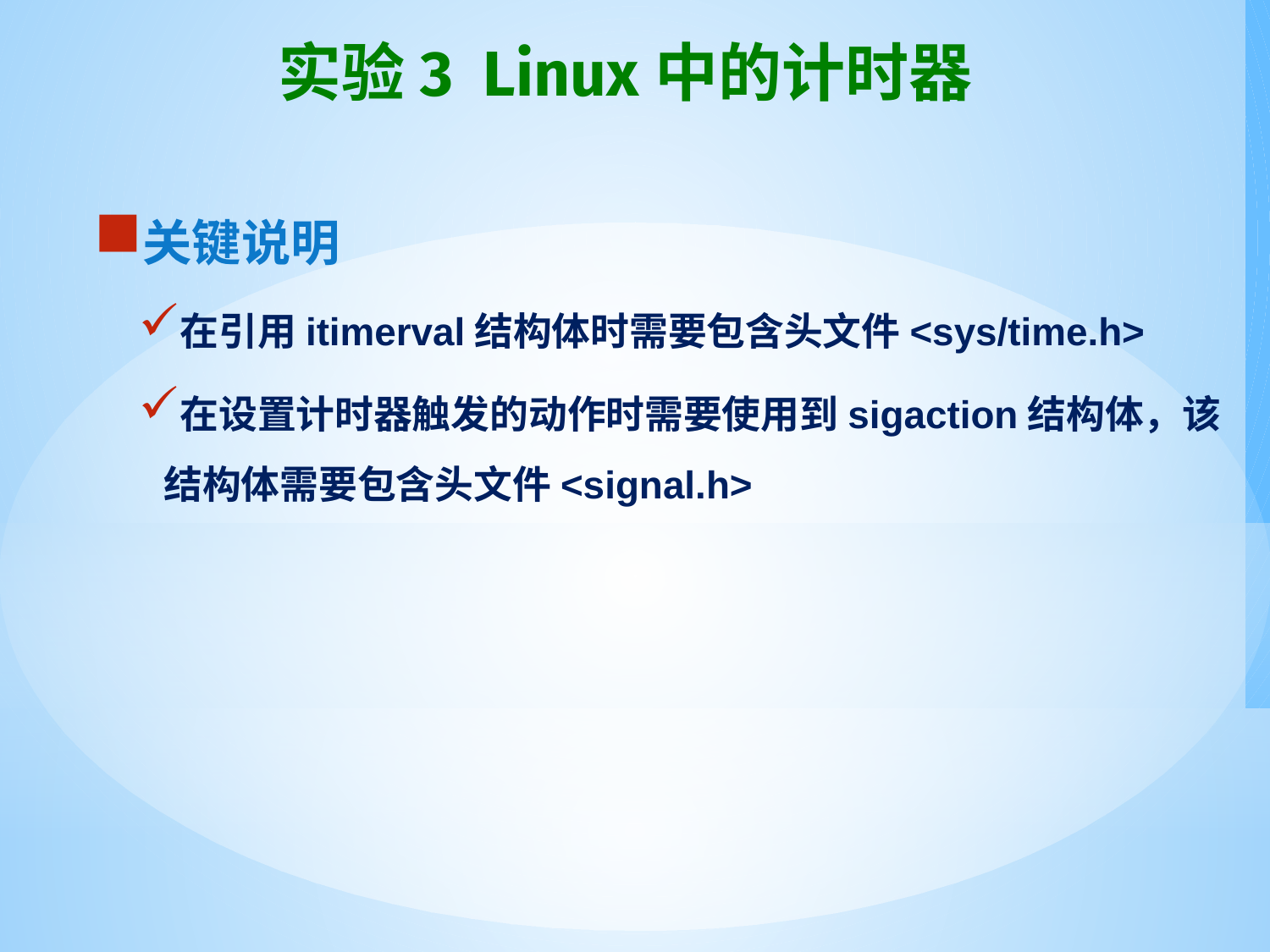

# 实验3  Linux中的计时器
关键说明
在引用itimerval结构体时需要包含头文件<sys/time.h>
在设置计时器触发的动作时需要使用到sigaction结构体，该结构体需要包含头文件<signal.h>